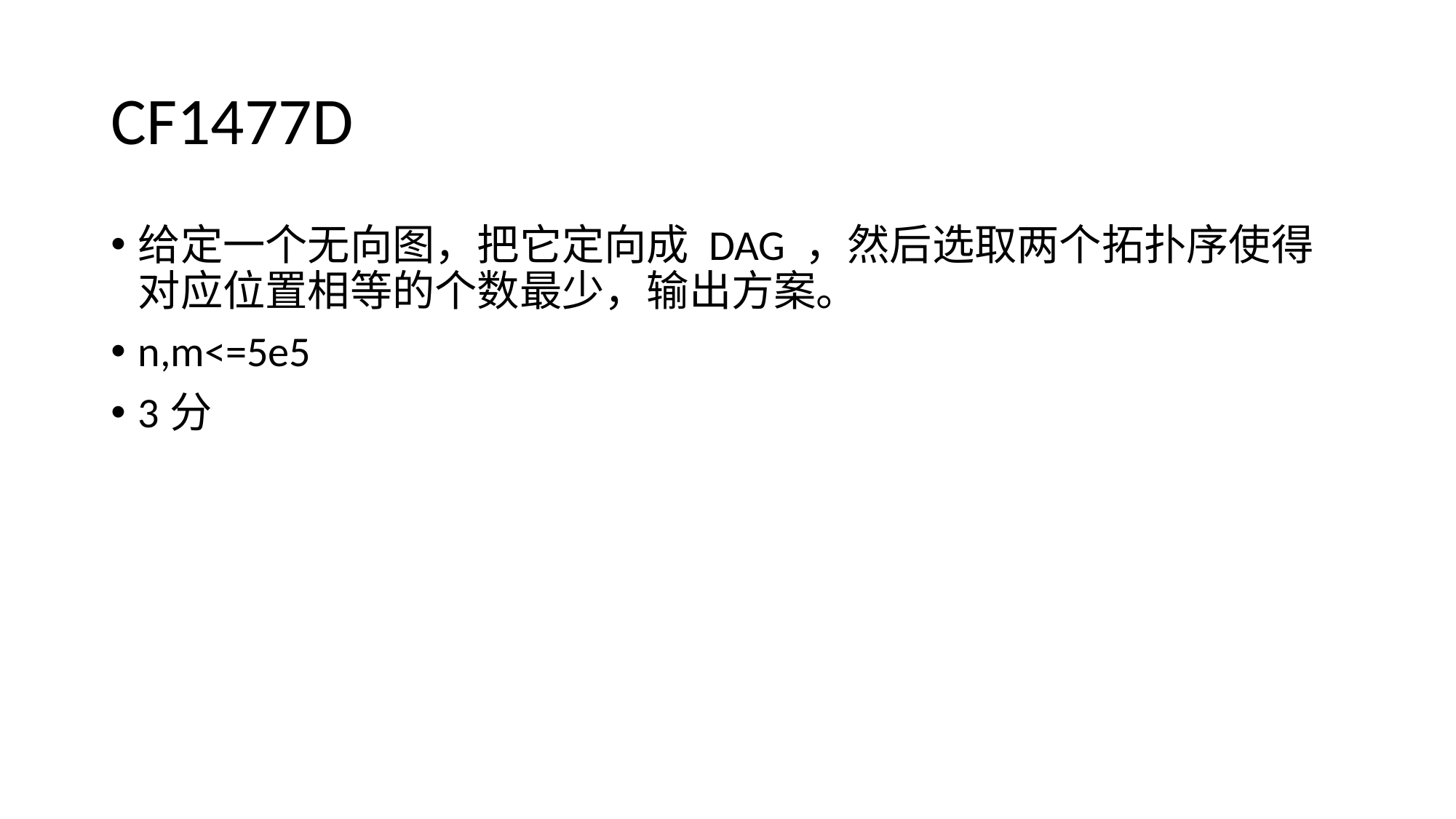

# CF1477D
给定一个无向图，把它定向成 DAG ，然后选取两个拓扑序使得对应位置相等的个数最少，输出方案。
n,m<=5e5
3分